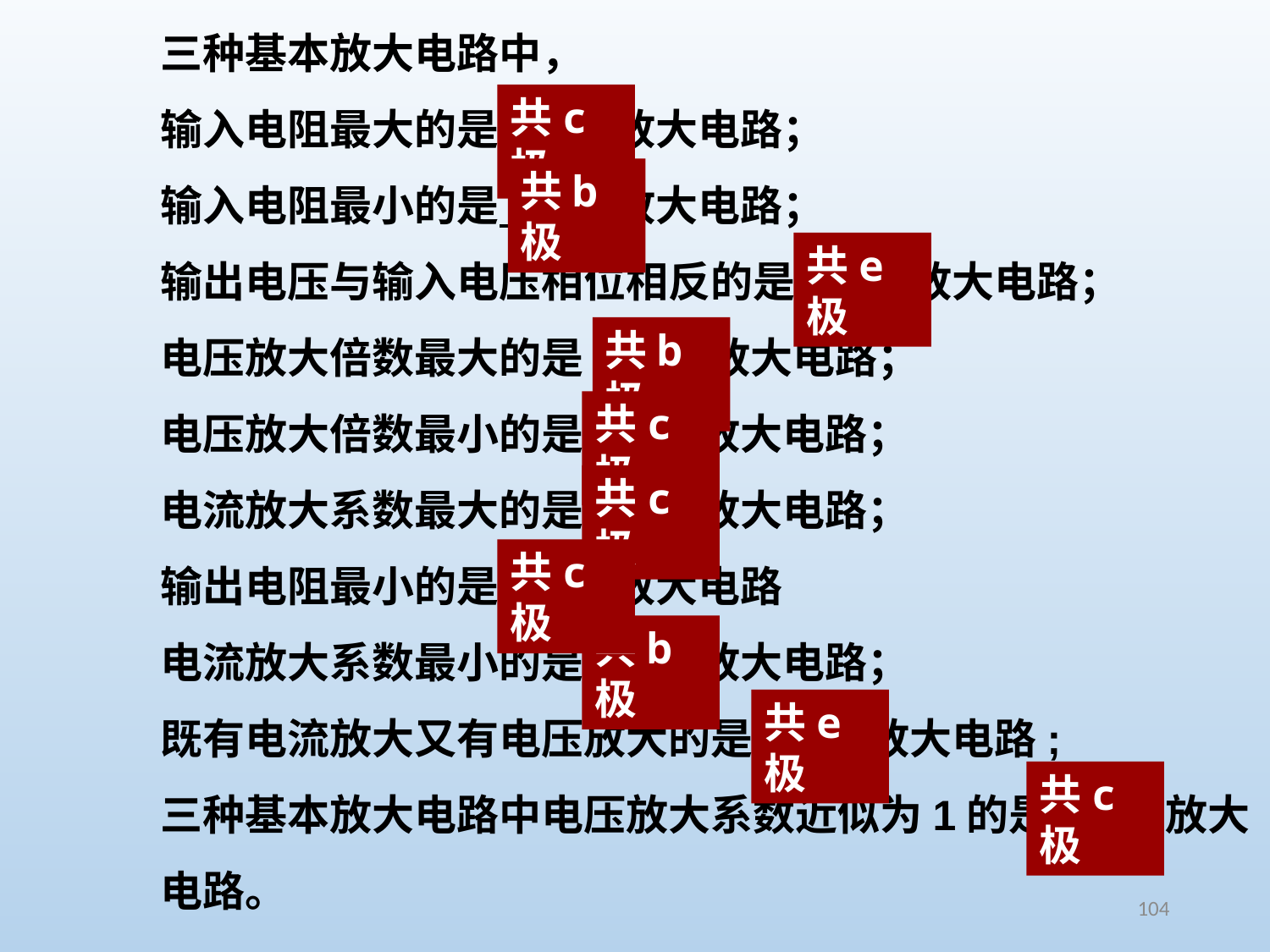

三种基本放大电路中，
输入电阻最大的是            放大电路；
输入电阻最小的是            放大电路；
输出电压与输入电压相位相反的是            放大电路；
电压放大倍数最大的是             放大电路；
电压放大倍数最小的是            放大电路；
电流放大系数最大的是            放大电路；
输出电阻最小的是            放大电路
电流放大系数最小的是            放大电路；
既有电流放大又有电压放大的是            放大电路;
三种基本放大电路中电压放大系数近似为1的是            放大电路。
共c极
共b极
共e极
共b极
共c极
共c极
共c极
共b极
共e极
共c极
104